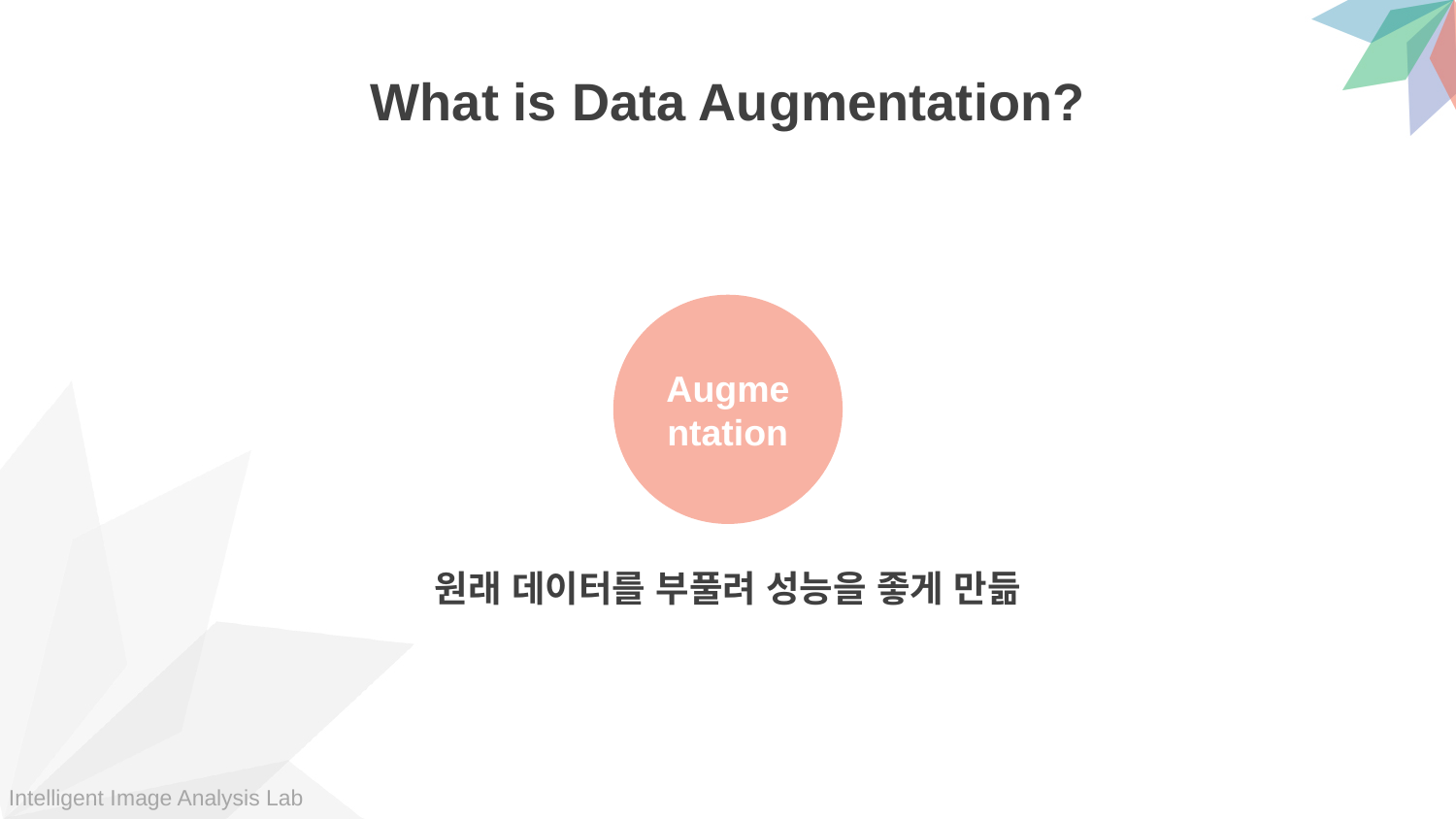

What is Data Augmentation?
Augmentation
원래 데이터를 부풀려 성능을 좋게 만듦